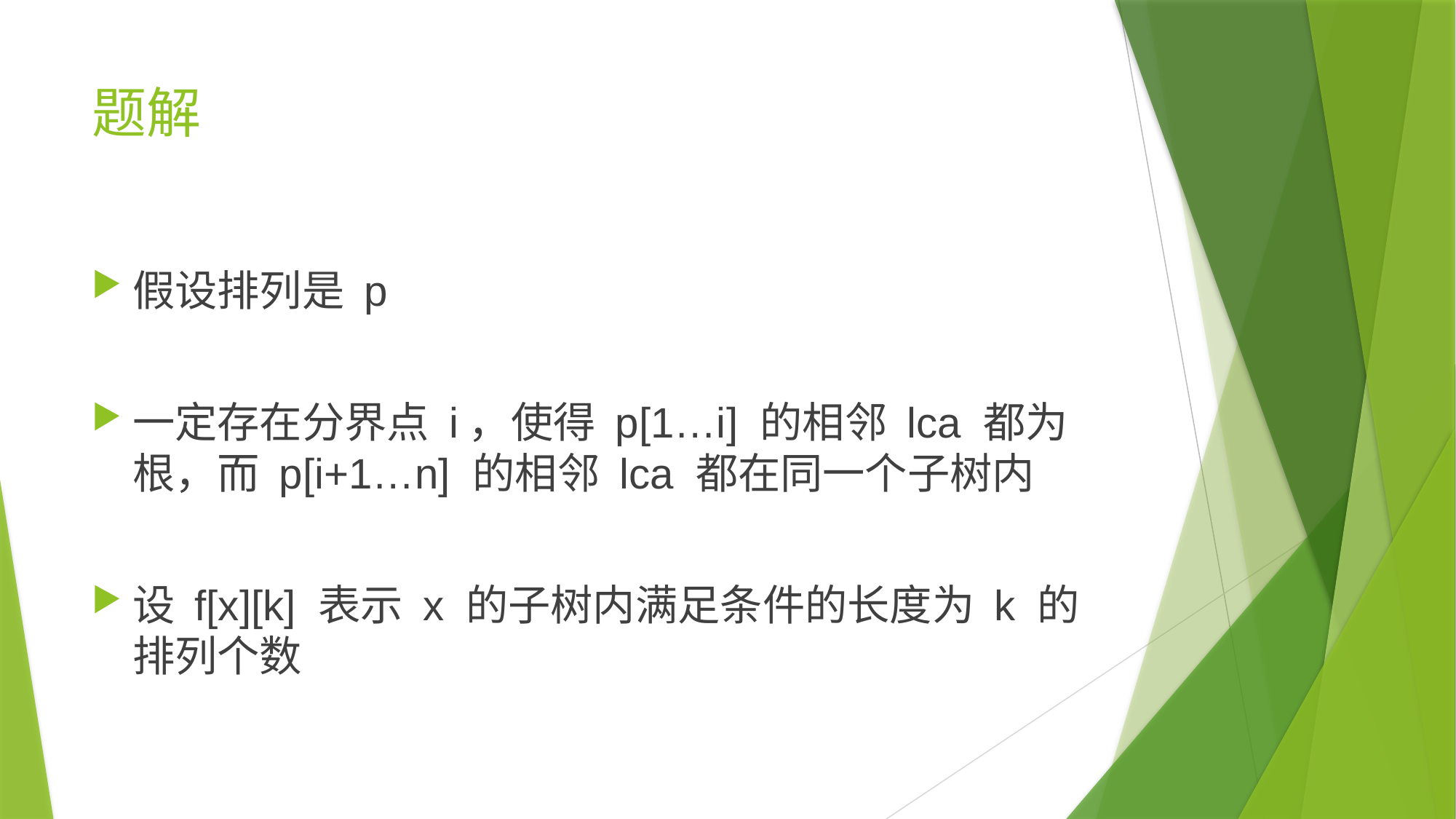

# 题解
假设排列是 p

一定存在分界点 i，使得 p[1…i] 的相邻 lca 都为根，而 p[i+1…n] 的相邻 lca 都在同一个子树内

设 f[x][k] 表示 x 的子树内满足条件的长度为 k 的排列个数